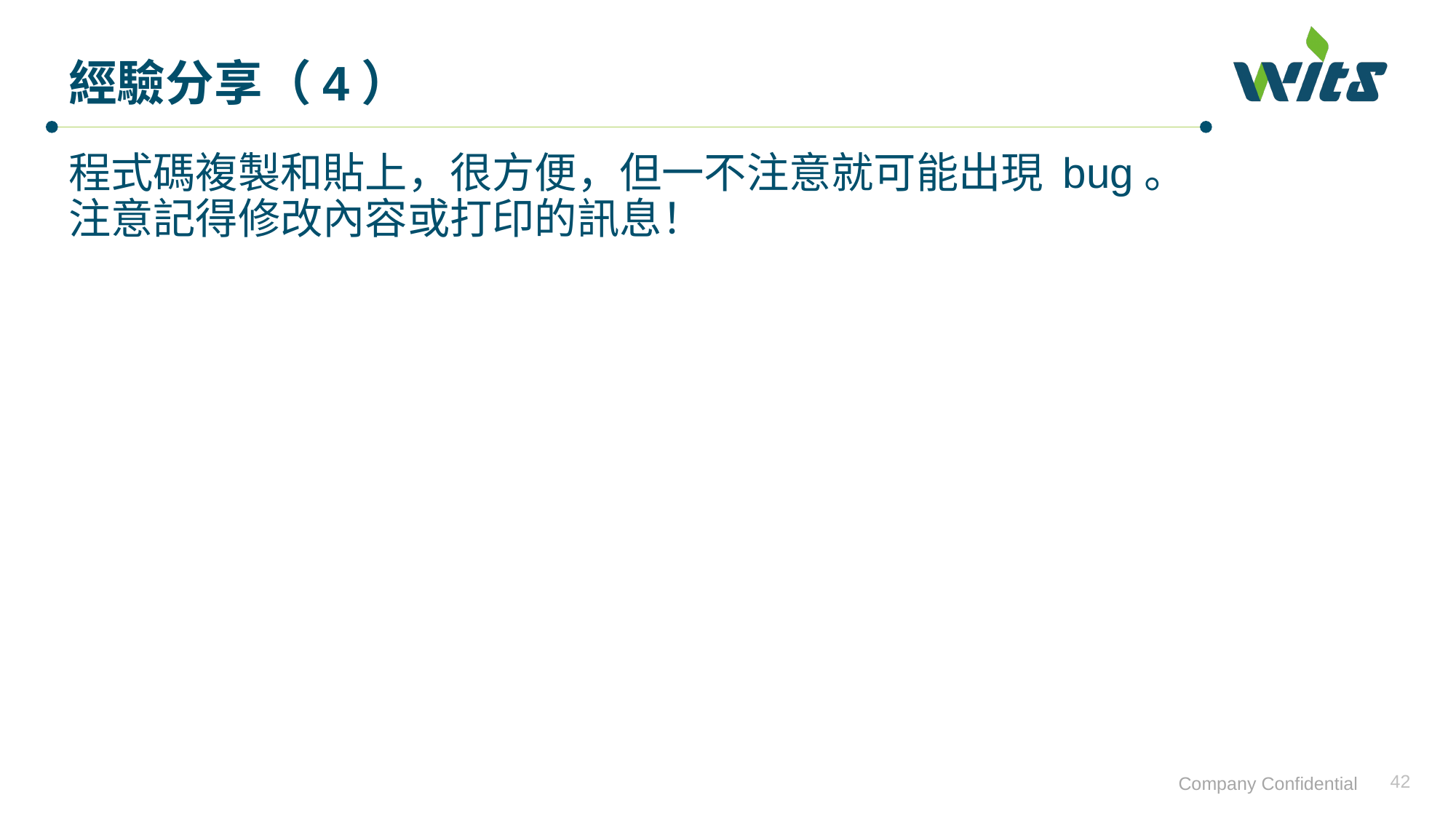

# 經驗分享（4）
程式碼複製和貼上，很方便，但一不注意就可能出現 bug。
注意記得修改內容或打印的訊息！

42